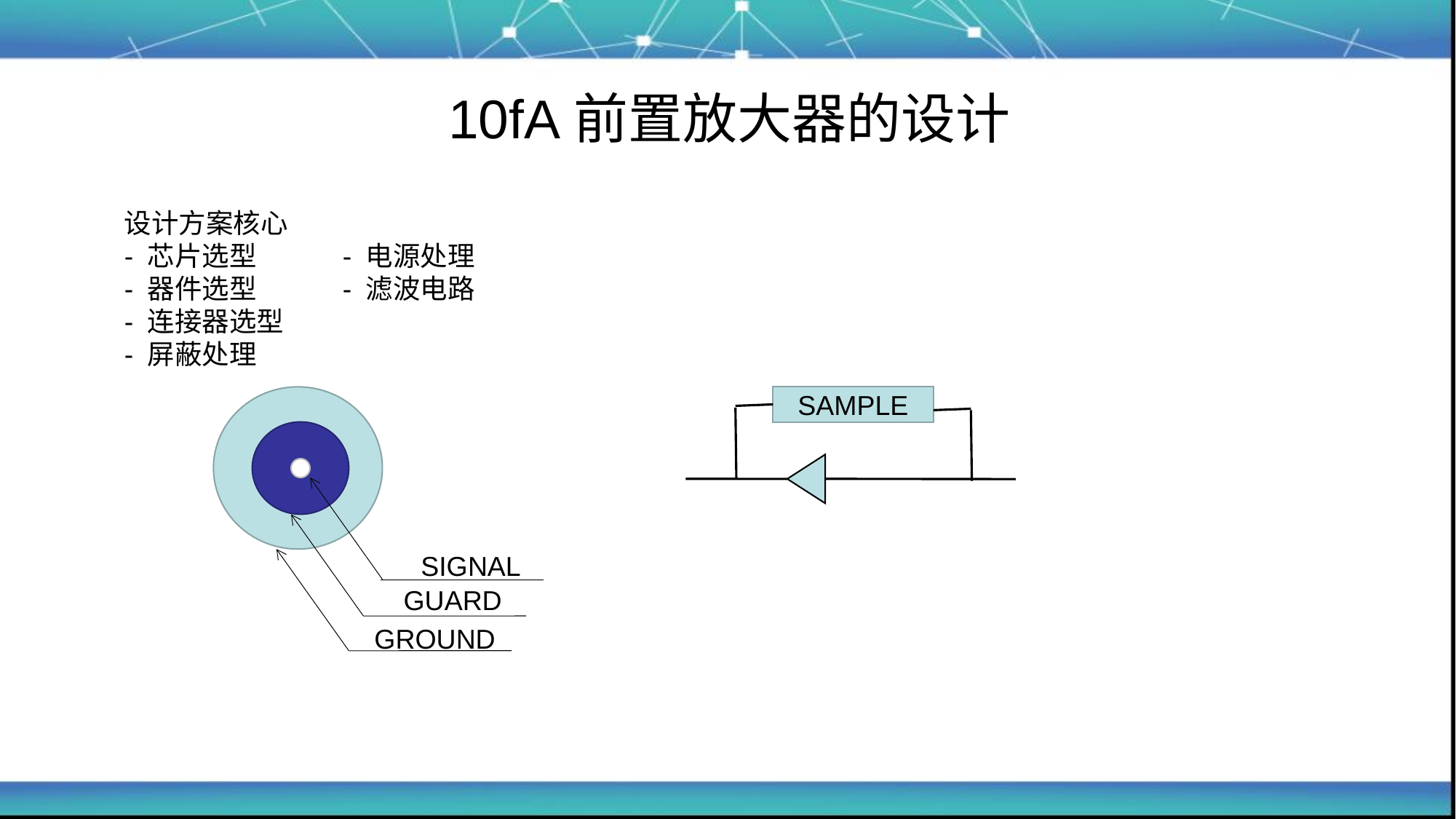

# 10fA前置放大器的设计

设计方案核心
- 芯片选型	- 电源处理
- 器件选型	- 滤波电路
- 连接器选型
- 屏蔽处理

SAMPLE

SIGNAL
GUARD
GROUND